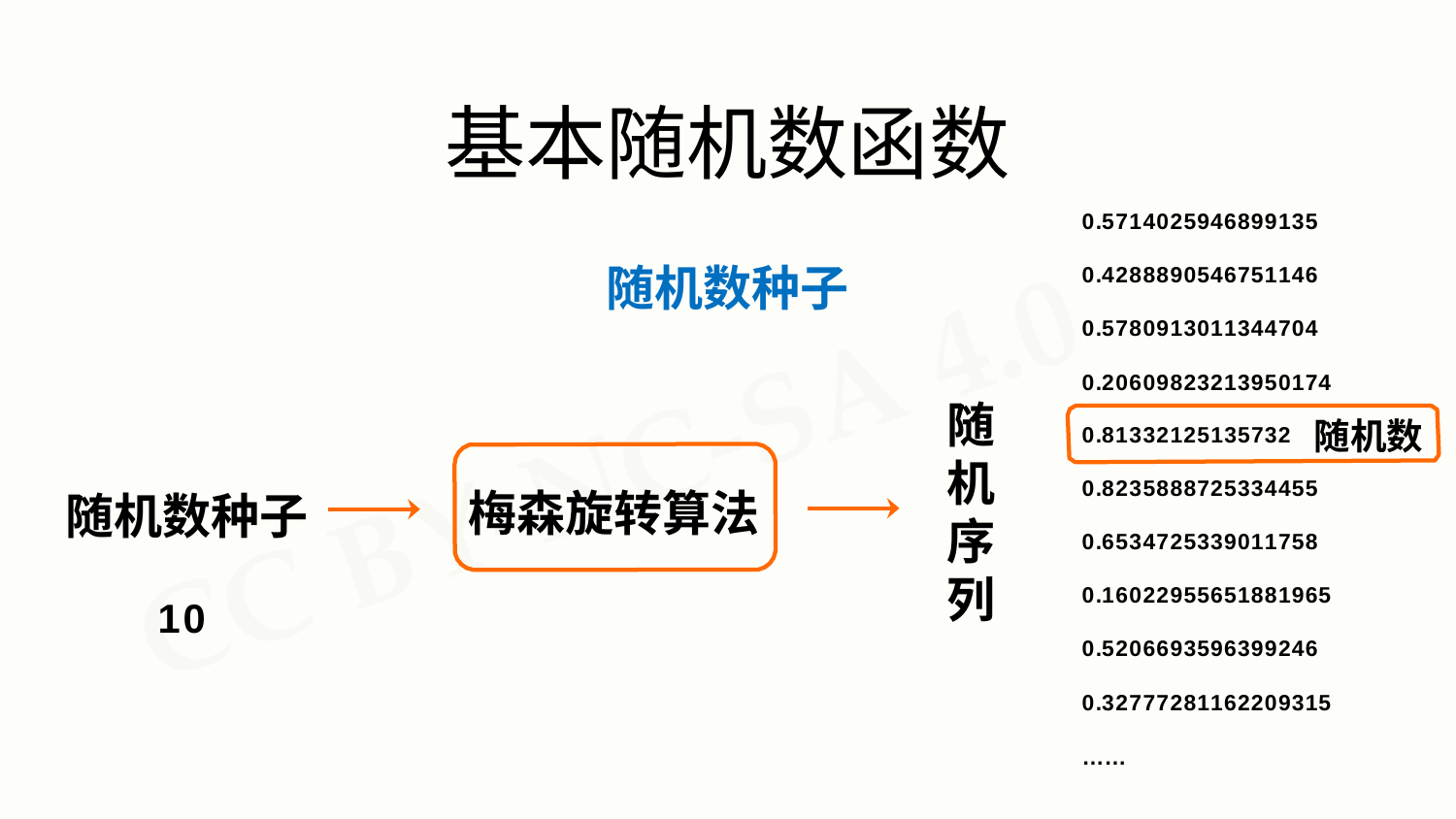

# 基本随机数函数
0.5714025946899135
随机数种子
0.4288890546751146

0.5780913011344704

0.20609823213950174
随 机 序 列

随机数
0.81332125135732

0.8235888725334455

梅森旋转算法
随机数种子

0.6534725339011758
0.16022955651881965
10
0.5206693596399246

0.32777281162209315

……